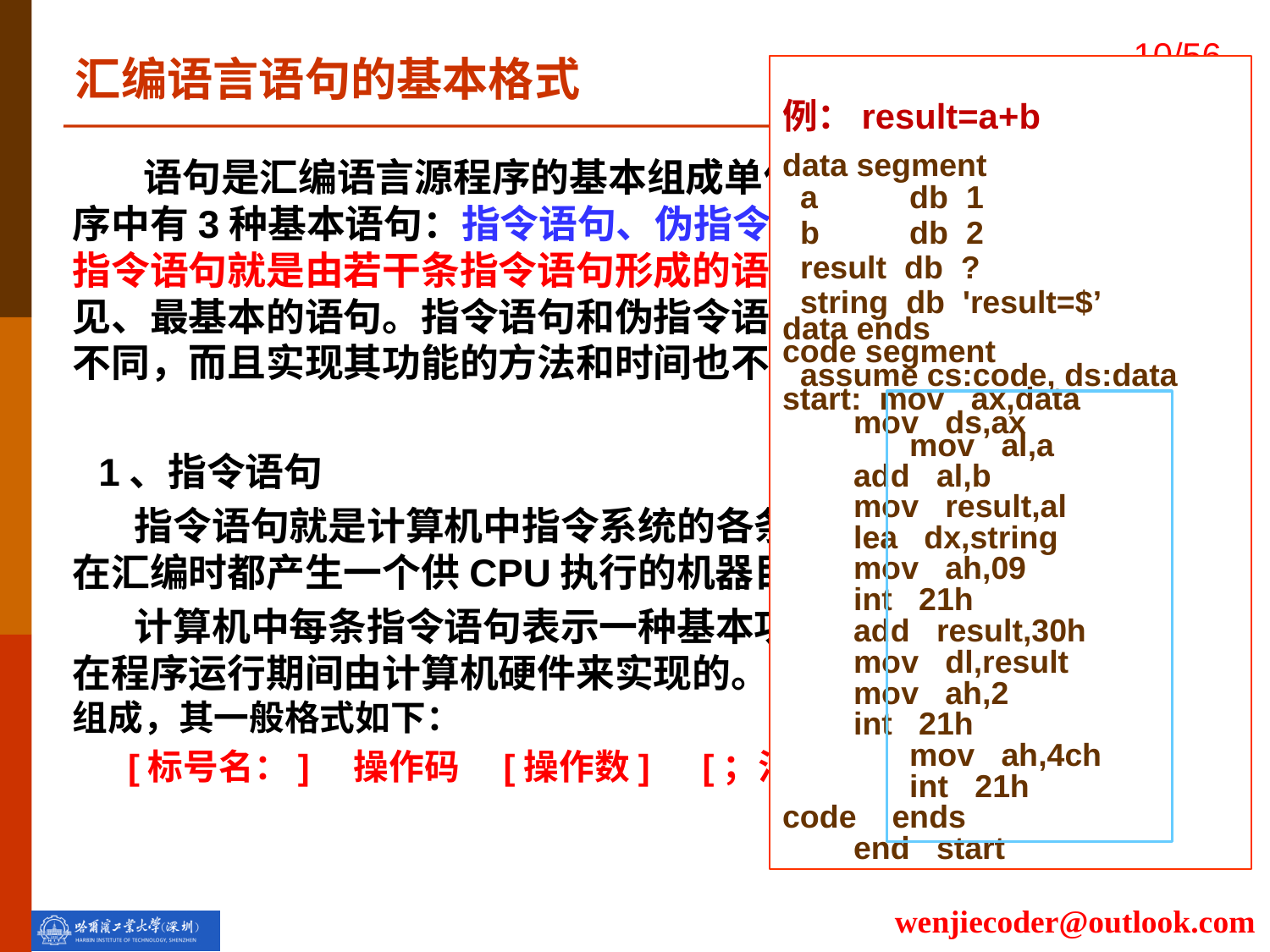

汇编语言语句的基本格式

例：result=a+b

data segment
  a	db  1
  b	db  2
  result  db  ?
  string  db  'result=$’
data ends
code segment
  assume cs:code, ds:data
start:  mov   ax,data
        mov   ds,ax
	mov   al,a
        add   al,b
        mov   result,al
        lea   dx,string
        mov   ah,09
        int   21h
        add   result,30h
        mov   dl,result
        mov   ah,2
        int   21h
    	mov   ah,4ch
    	int   21h
code    ends
        end   start
    语句是汇编语言源程序的基本组成单位。一个汇编语言源程序中有3种基本语句：指令语句、伪指令语句和宏指令语句（宏指令语句就是由若干条指令语句形成的语句）。前两种是最常见、最基本的语句。指令语句和伪指令语句不仅在程序中的功能不同，而且实现其功能的方法和时间也不同。

1、指令语句
   指令语句就是计算机中指令系统的各条指令，每条指令语句在汇编时都产生一个供CPU执行的机器目标代码。
   计算机中每条指令语句表示一种基本功能，这些基本功能是在程序运行期间由计算机硬件来实现的。一条指令语句由四个字段组成，其一般格式如下：
   [标号名：]　操作码　[操作数]　[；注释]